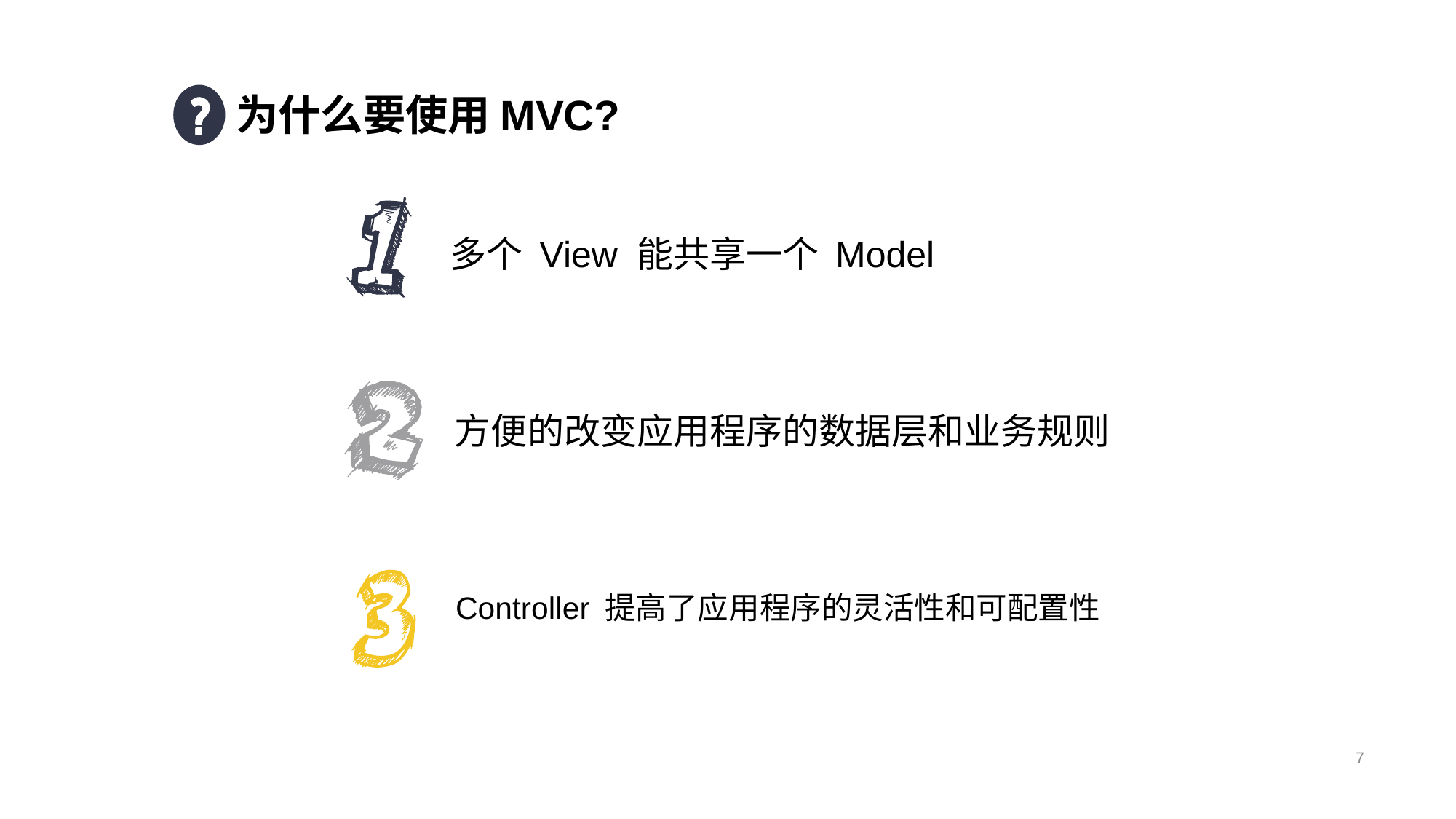

为什么要使用MVC?

多个 View 能共享一个 Model

方便的改变应用程序的数据层和业务规则

Controller 提高了应用程序的灵活性和可配置性
7